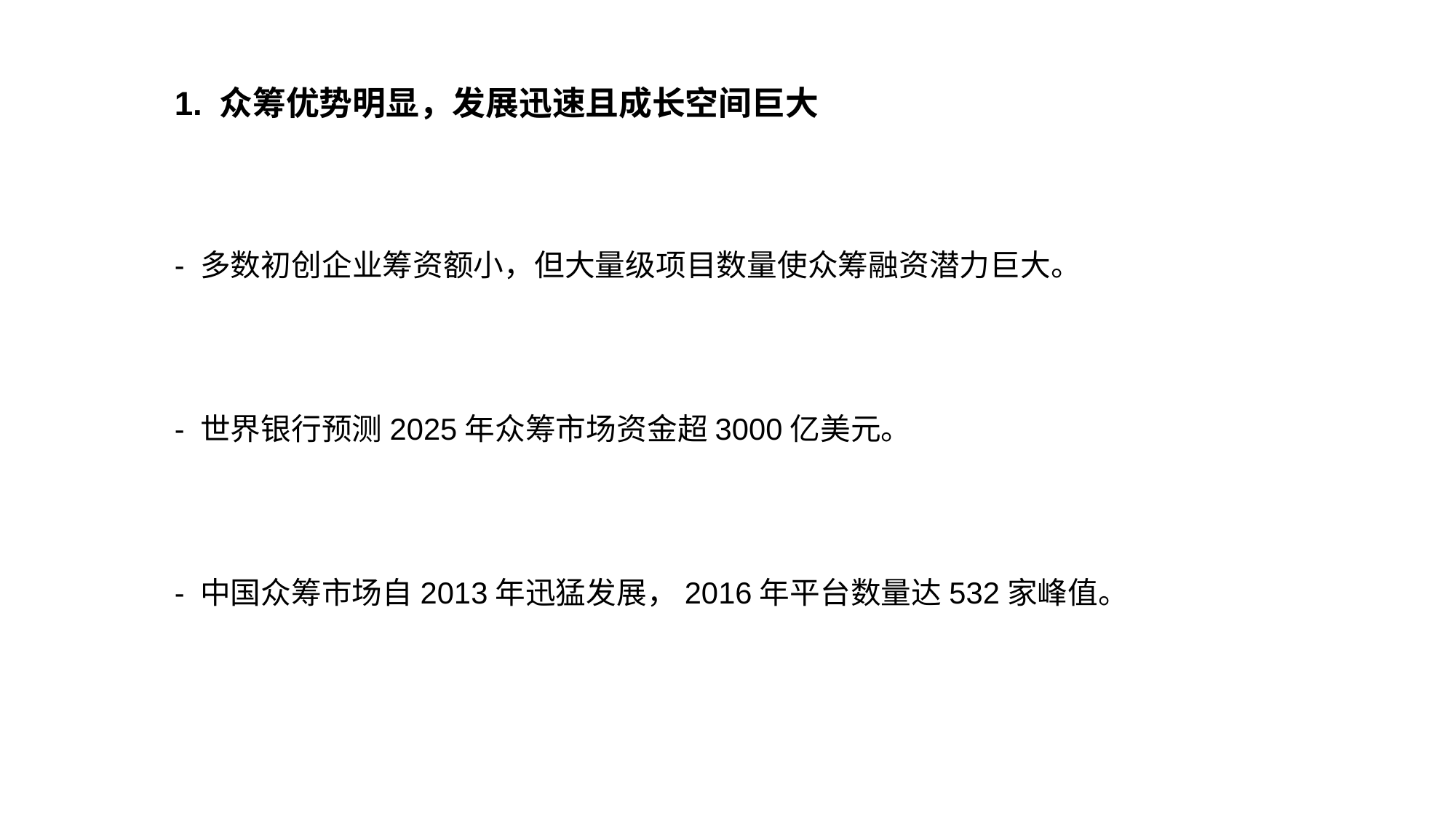

1. 众筹优势明显，发展迅速且成长空间巨大

- 多数初创企业筹资额小，但大量级项目数量使众筹融资潜力巨大。
- 世界银行预测2025年众筹市场资金超3000亿美元。
- 中国众筹市场自2013年迅猛发展，2016年平台数量达532家峰值。